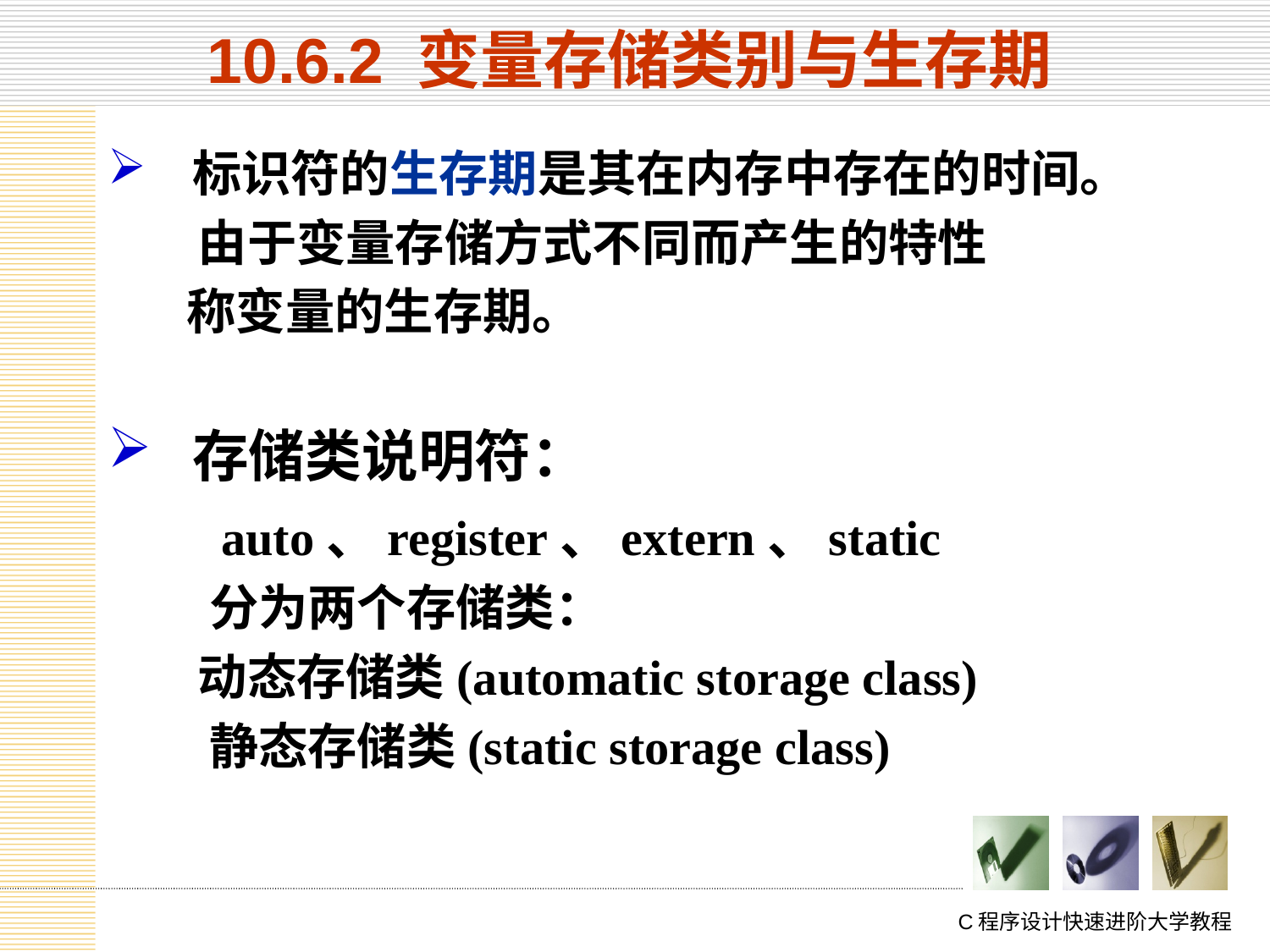

# 10.6.2 变量存储类别与生存期
标识符的生存期是其在内存中存在的时间。
       由于变量存储方式不同而产生的特性
      称变量的生存期。

存储类说明符：
        auto、register、extern、static
        分为两个存储类：
       动态存储类(automatic storage class)
        静态存储类(static storage class)

73
C程序设计快速进阶大学教程